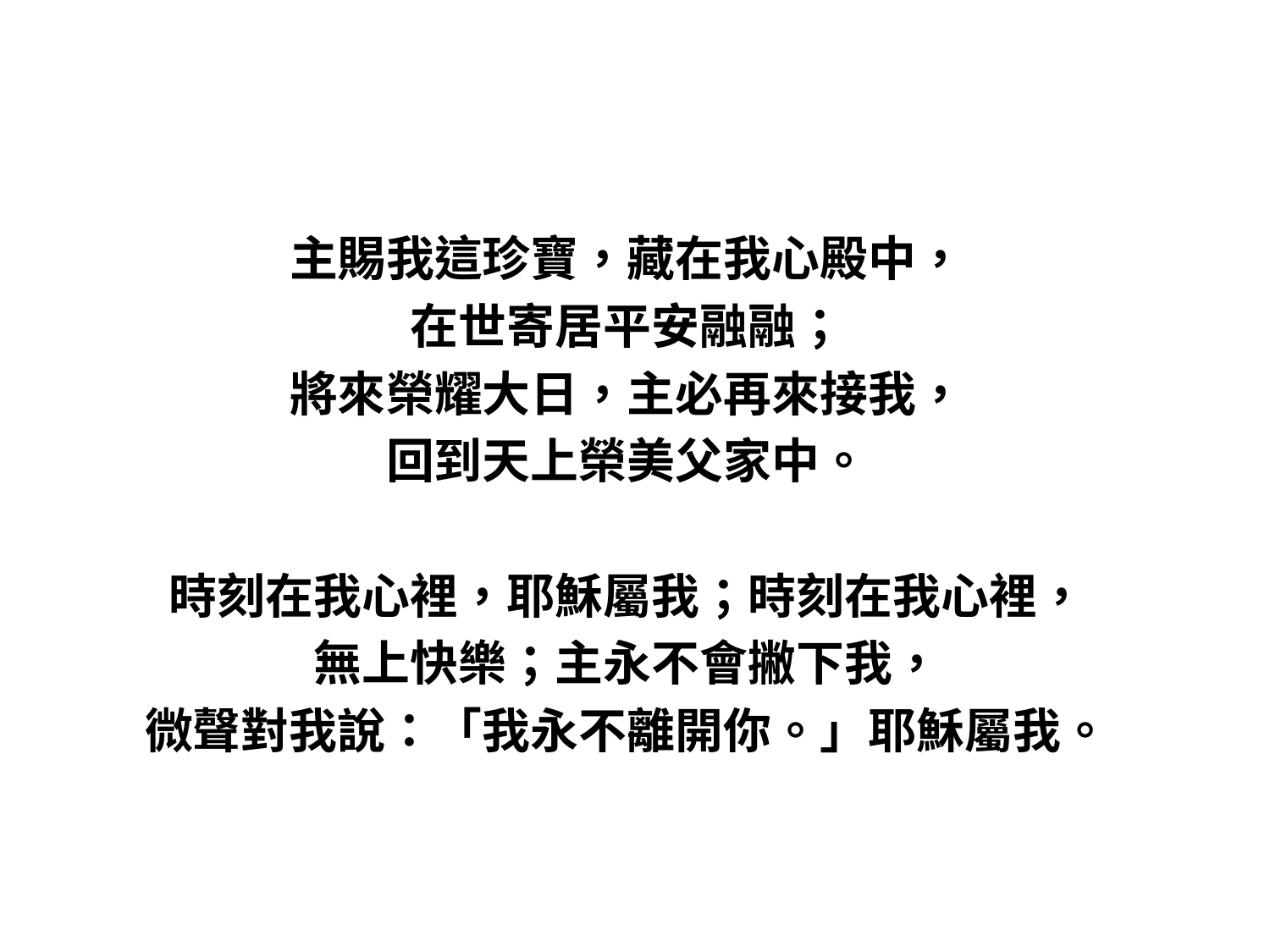

#
主賜我這珍寶，藏在我心殿中，
在世寄居平安融融；
將來榮耀大日，主必再來接我，
回到天上榮美父家中。

時刻在我心裡，耶穌屬我；時刻在我心裡，
無上快樂；主永不會撇下我，
微聲對我說：「我永不離開你。」耶穌屬我。